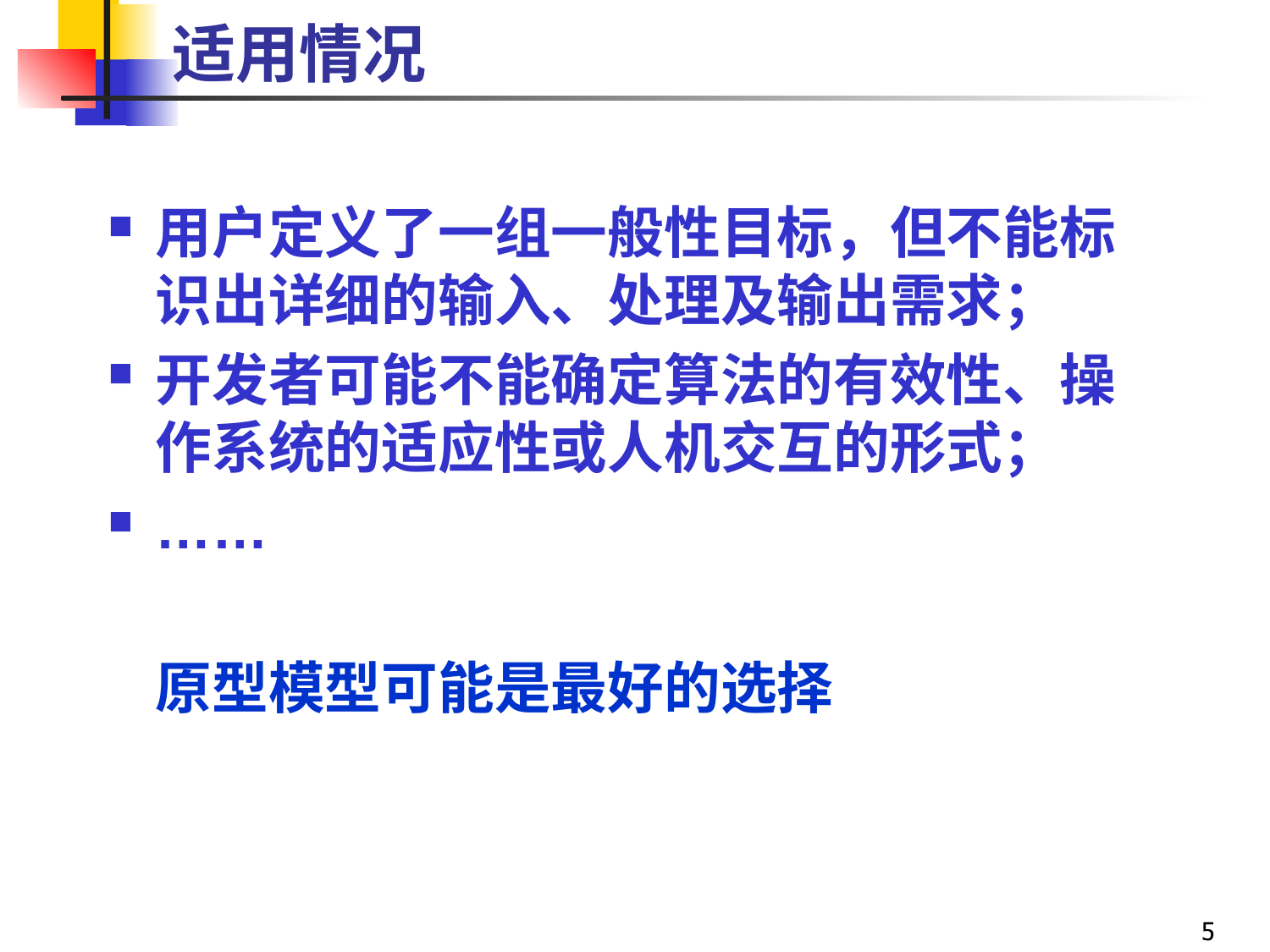

# 适用情况
用户定义了一组一般性目标，但不能标识出详细的输入、处理及输出需求；
开发者可能不能确定算法的有效性、操作系统的适应性或人机交互的形式；
……

	原型模型可能是最好的选择

5